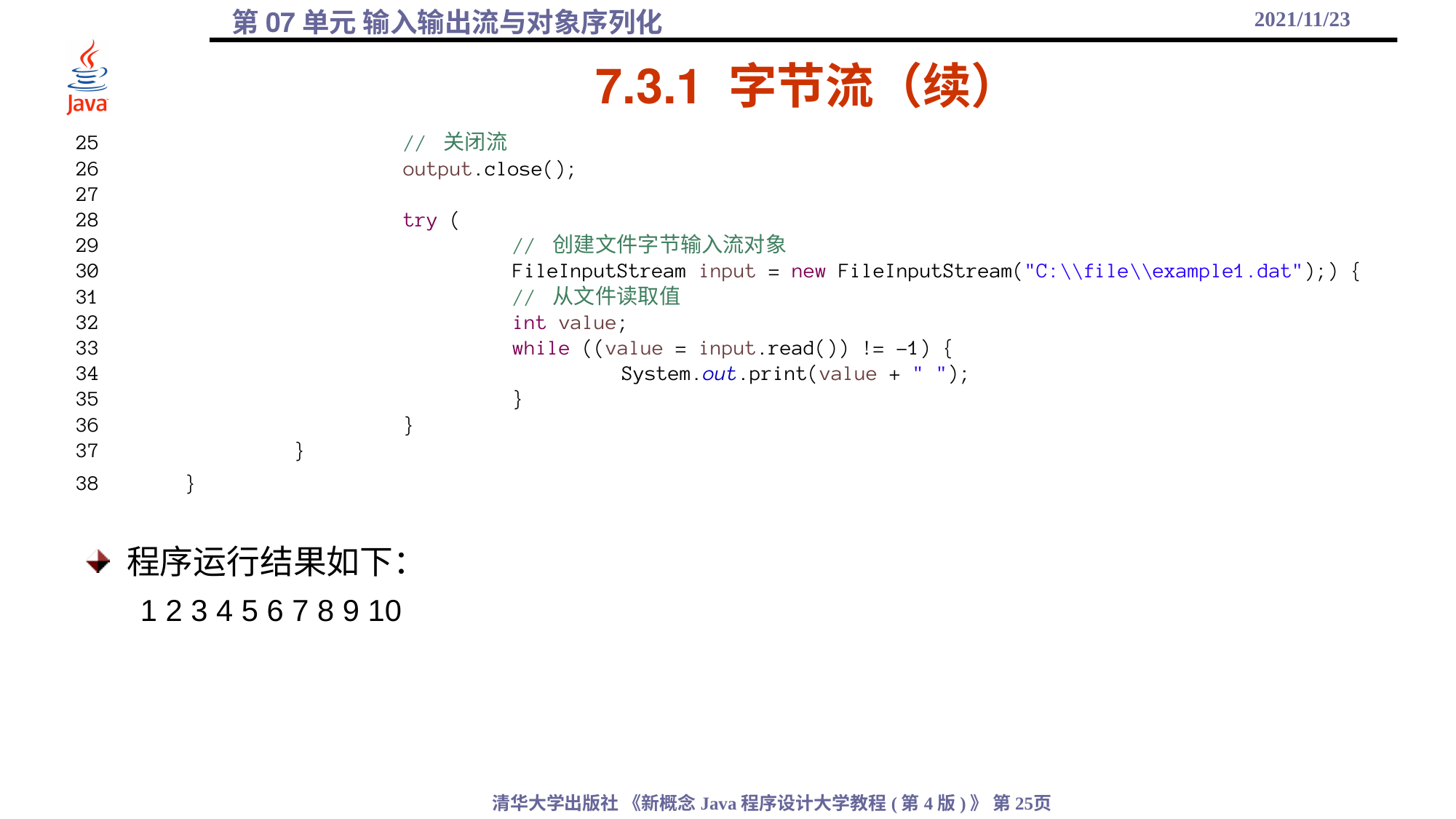

2021/11/23
# 7.3.1 字节流（续）
25			// 关闭流
26			output.close();
27
28			try (
29				// 创建文件字节输入流对象
30				FileInputStream input = new FileInputStream("C:\\file\\example1.dat");) {
31				// 从文件读取值
32				int value;
33				while ((value = input.read()) != -1) {
34					System.out.print(value + " ");
35				}
36			}
37		}
38	}
程序运行结果如下：
1 2 3 4 5 6 7 8 9 10